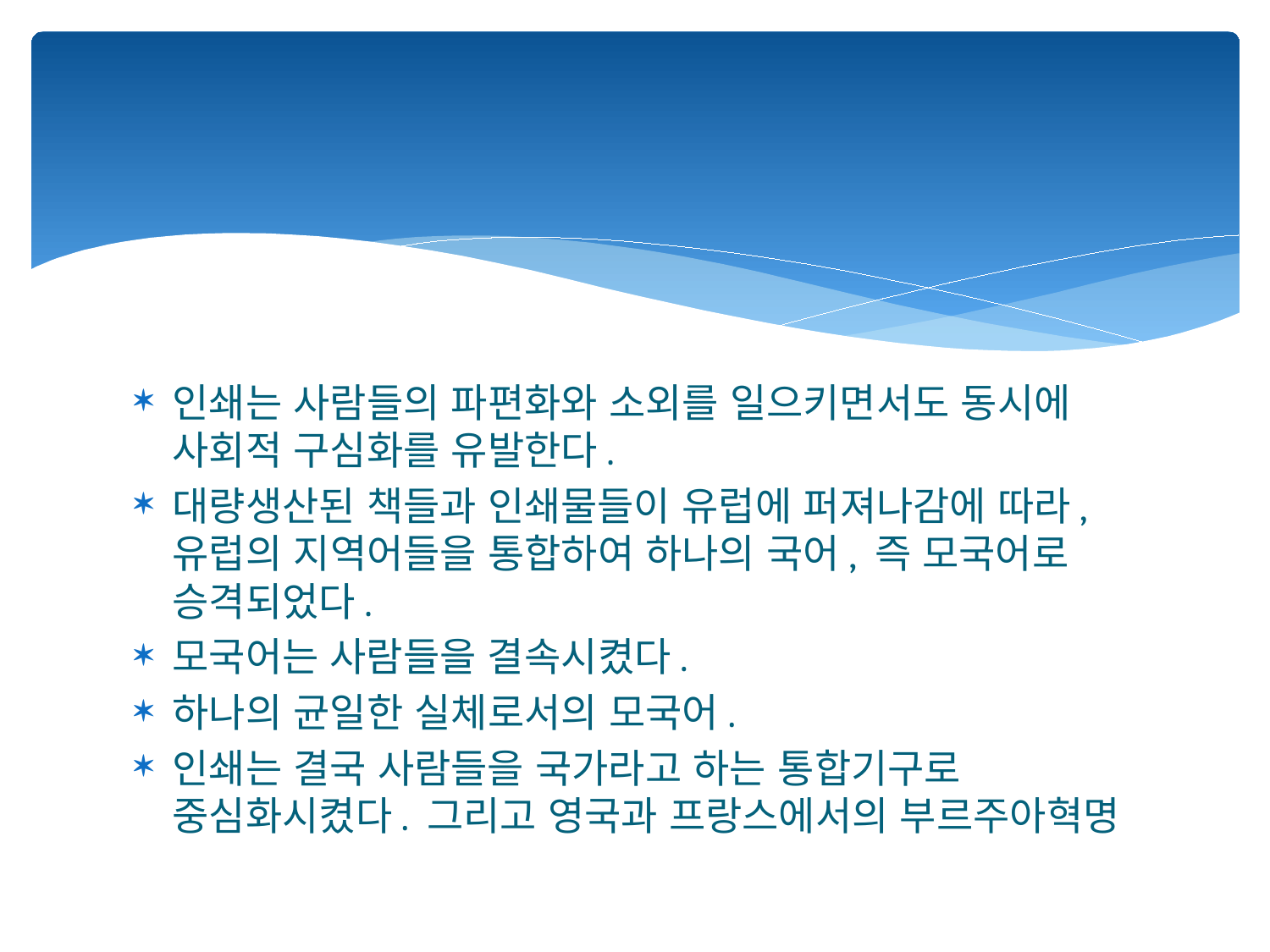

#
인쇄는 사람들의 파편화와 소외를 일으키면서도 동시에 사회적 구심화를 유발한다.
대량생산된 책들과 인쇄물들이 유럽에 퍼져나감에 따라, 유럽의 지역어들을 통합하여 하나의 국어, 즉 모국어로 승격되었다.
모국어는 사람들을 결속시켰다.
하나의 균일한 실체로서의 모국어.
인쇄는 결국 사람들을 국가라고 하는 통합기구로 중심화시켰다. 그리고 영국과 프랑스에서의 부르주아혁명